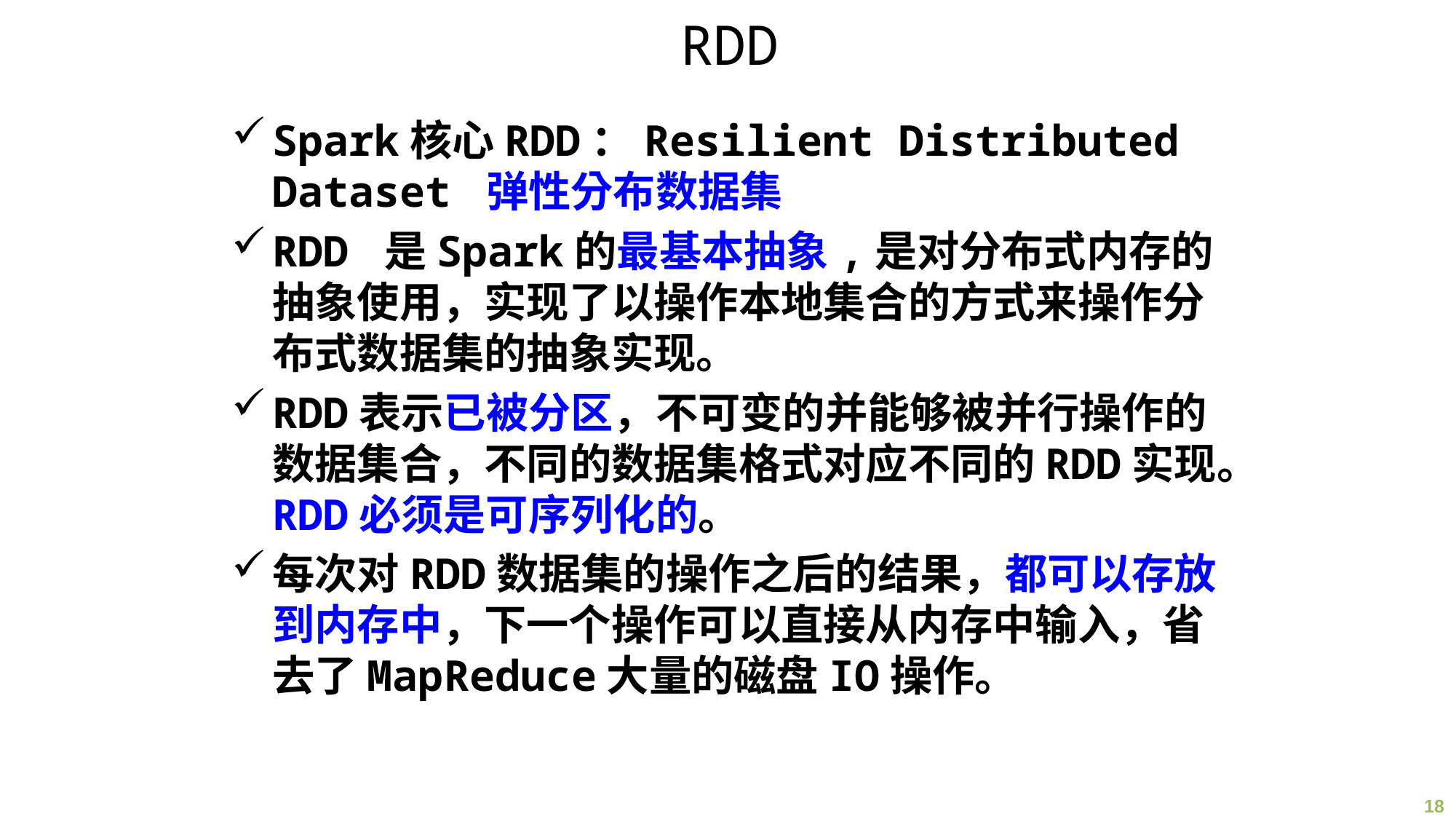

# RDD
Spark核心RDD：Resilient Distributed Dataset 弹性分布数据集
RDD 是Spark的最基本抽象,是对分布式内存的抽象使用，实现了以操作本地集合的方式来操作分布式数据集的抽象实现。
RDD表示已被分区，不可变的并能够被并行操作的数据集合，不同的数据集格式对应不同的RDD实现。RDD必须是可序列化的。
每次对RDD数据集的操作之后的结果，都可以存放到内存中，下一个操作可以直接从内存中输入，省去了MapReduce大量的磁盘IO操作。